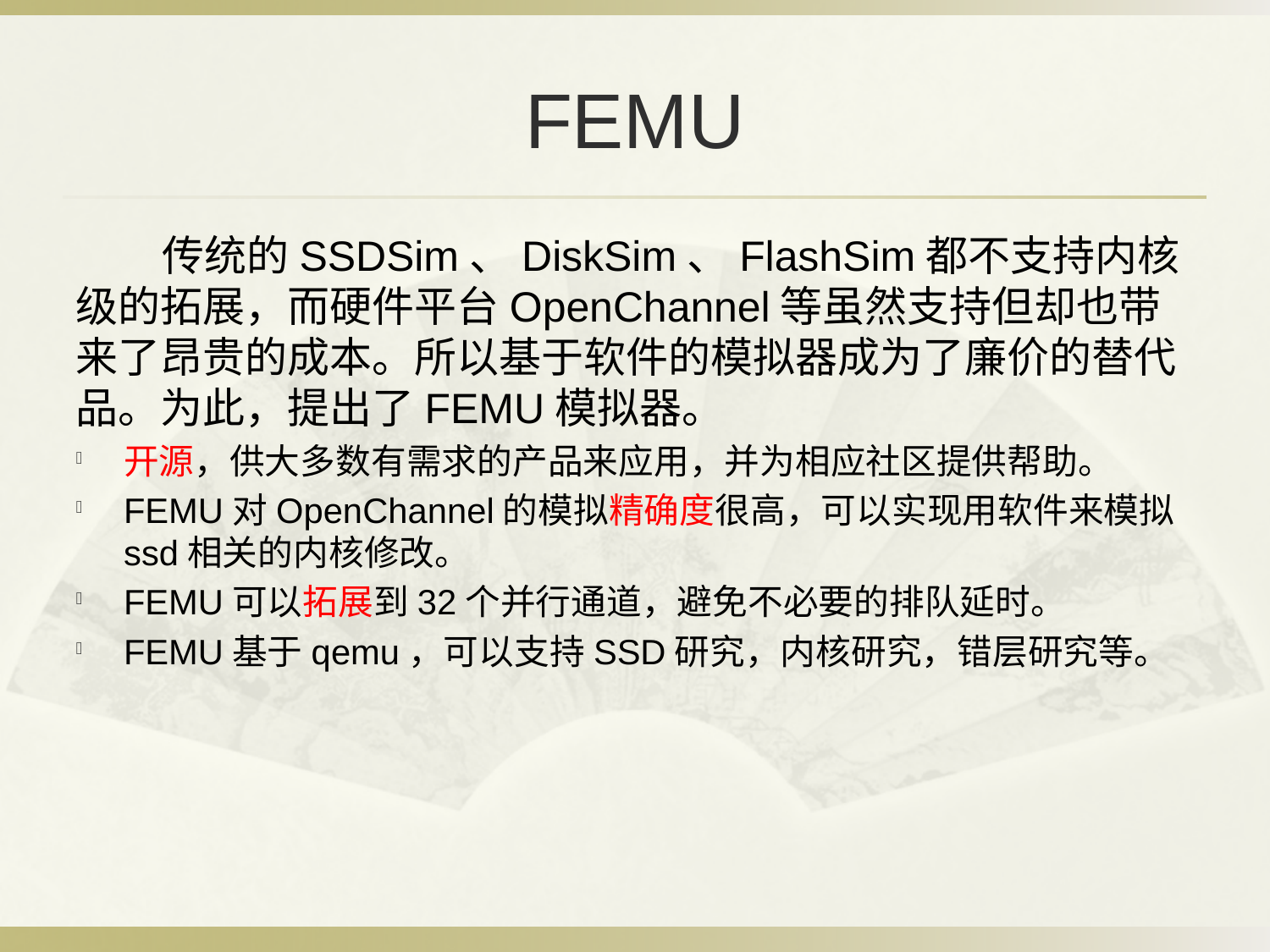

# FEMU
        传统的SSDSim、DiskSim、FlashSim都不支持内核级的拓展，而硬件平台OpenChannel等虽然支持但却也带来了昂贵的成本。所以基于软件的模拟器成为了廉价的替代品。为此，提出了FEMU模拟器。
开源，供大多数有需求的产品来应用，并为相应社区提供帮助。
FEMU对OpenChannel的模拟精确度很高，可以实现用软件来模拟ssd相关的内核修改。
FEMU可以拓展到32个并行通道，避免不必要的排队延时。
FEMU基于qemu，可以支持SSD研究，内核研究，错层研究等。